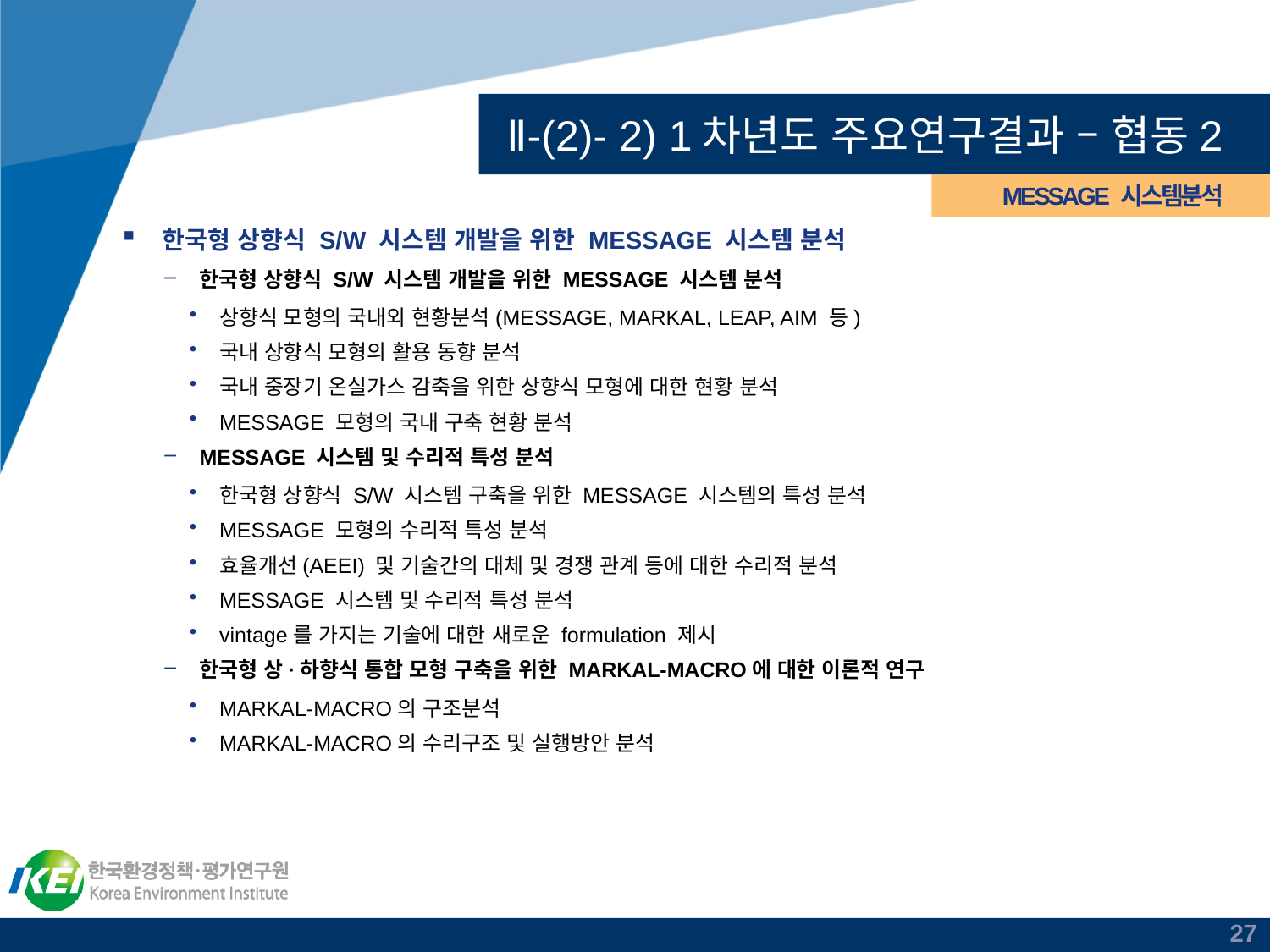

# Ⅱ-(2)- 2) 1차년도 주요연구결과 – 협동2
MESSAGE 시스템분석
한국형 상향식 S/W 시스템 개발을 위한 MESSAGE 시스템 분석
한국형 상향식 S/W 시스템 개발을 위한 MESSAGE 시스템 분석
상향식 모형의 국내외 현황분석(MESSAGE, MARKAL, LEAP, AIM 등)
국내 상향식 모형의 활용 동향 분석
국내 중장기 온실가스 감축을 위한 상향식 모형에 대한 현황 분석
MESSAGE 모형의 국내 구축 현황 분석
MESSAGE 시스템 및 수리적 특성 분석
한국형 상향식 S/W 시스템 구축을 위한 MESSAGE 시스템의 특성 분석
MESSAGE 모형의 수리적 특성 분석
효율개선(AEEI) 및 기술간의 대체 및 경쟁 관계 등에 대한 수리적 분석
MESSAGE 시스템 및 수리적 특성 분석
vintage를 가지는 기술에 대한 새로운 formulation 제시
한국형 상·하향식 통합 모형 구축을 위한 MARKAL-MACRO에 대한 이론적 연구
MARKAL-MACRO의 구조분석
MARKAL-MACRO의 수리구조 및 실행방안 분석

27